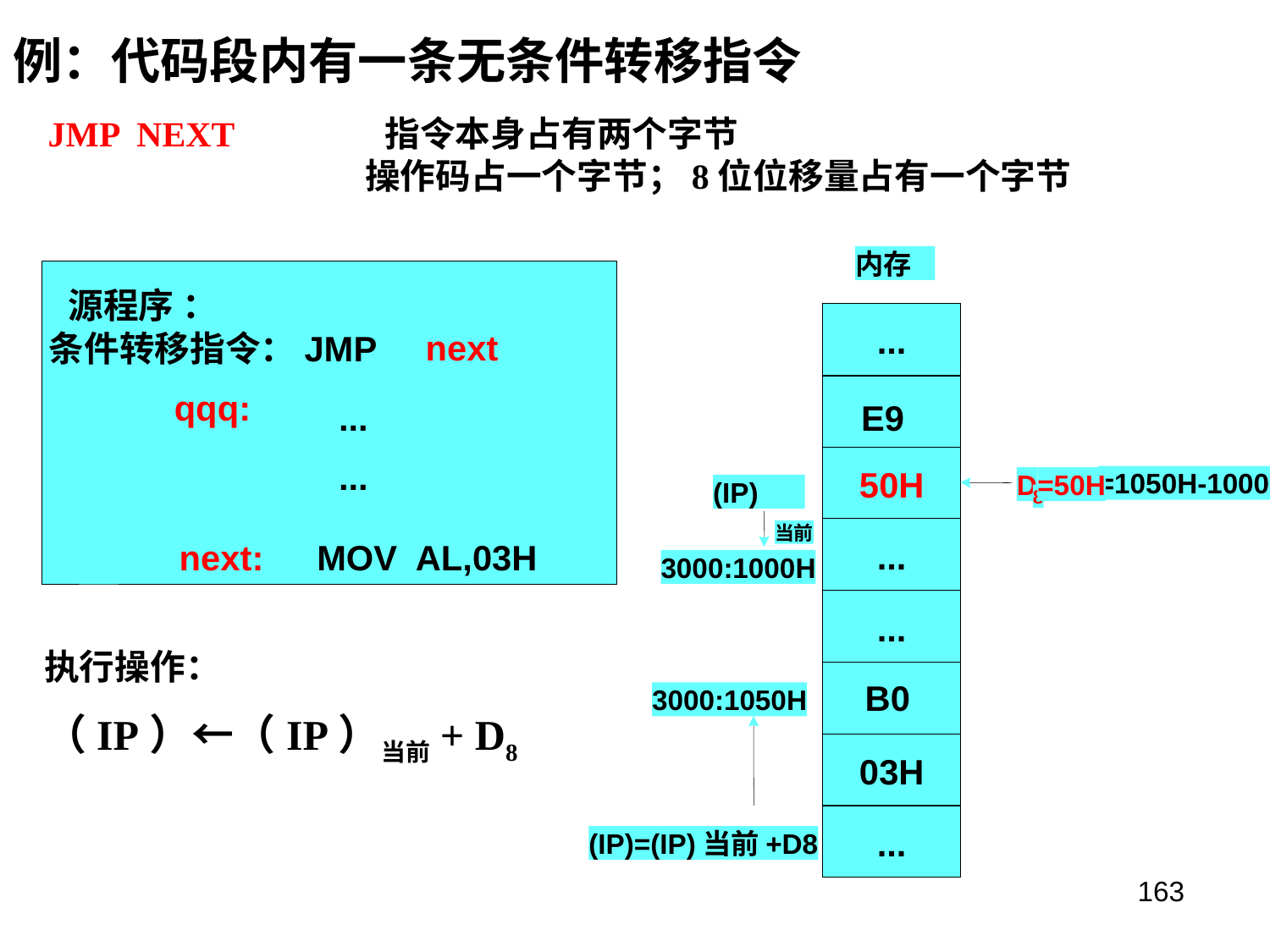

例：代码段内有一条无条件转移指令
    JMP  NEXT                指令本身占有两个字节
	                           操作码占一个字节；8位位移量占有一个字节
内存

源程序 ：

...
next
条件转移指令：JMP

qqq:
...
E9

...
50H
=1050H-1000H
D
=50H
(IP)

8

当前
...
next:
MOV  AL,03H

3000:1000H

...
执行操作：
（IP）←（IP）当前+ D8

B0
3000:1050H

03H

...
(IP)=(IP)当前+D8
163